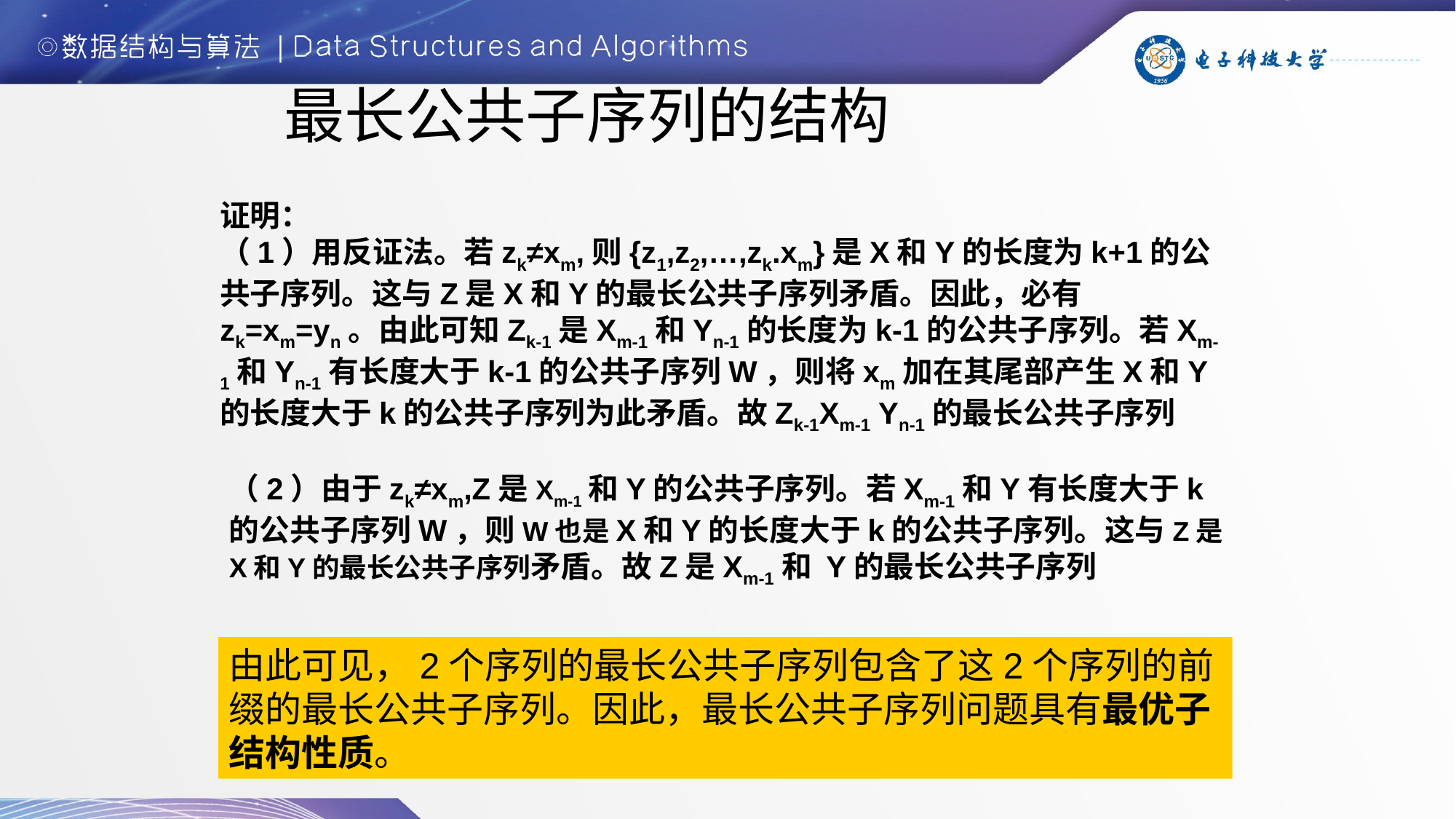

# 最长公共子序列的结构
证明：
（1）用反证法。若zk≠xm,则{z1,z2,…,zk.xm}是X和Y的长度为k+1的公共子序列。这与Z是X和Y的最长公共子序列矛盾。因此，必有zk=xm=yn。由此可知Zk-1是Xm-1和Yn-1的长度为k-1的公共子序列。若Xm-1和Yn-1有长度大于k-1的公共子序列W，则将xm加在其尾部产生X和Y的长度大于k的公共子序列为此矛盾。故Zk-1Xm-1 Yn-1的最长公共子序列
（2）由于zk≠xm,Z是Xm-1和Y的公共子序列。若Xm-1和Y有长度大于k的公共子序列W，则W也是X和Y的长度大于k的公共子序列。这与Z是X和Y的最长公共子序列矛盾。故Z是Xm-1和 Y的最长公共子序列
由此可见，2个序列的最长公共子序列包含了这2个序列的前缀的最长公共子序列。因此，最长公共子序列问题具有最优子结构性质。